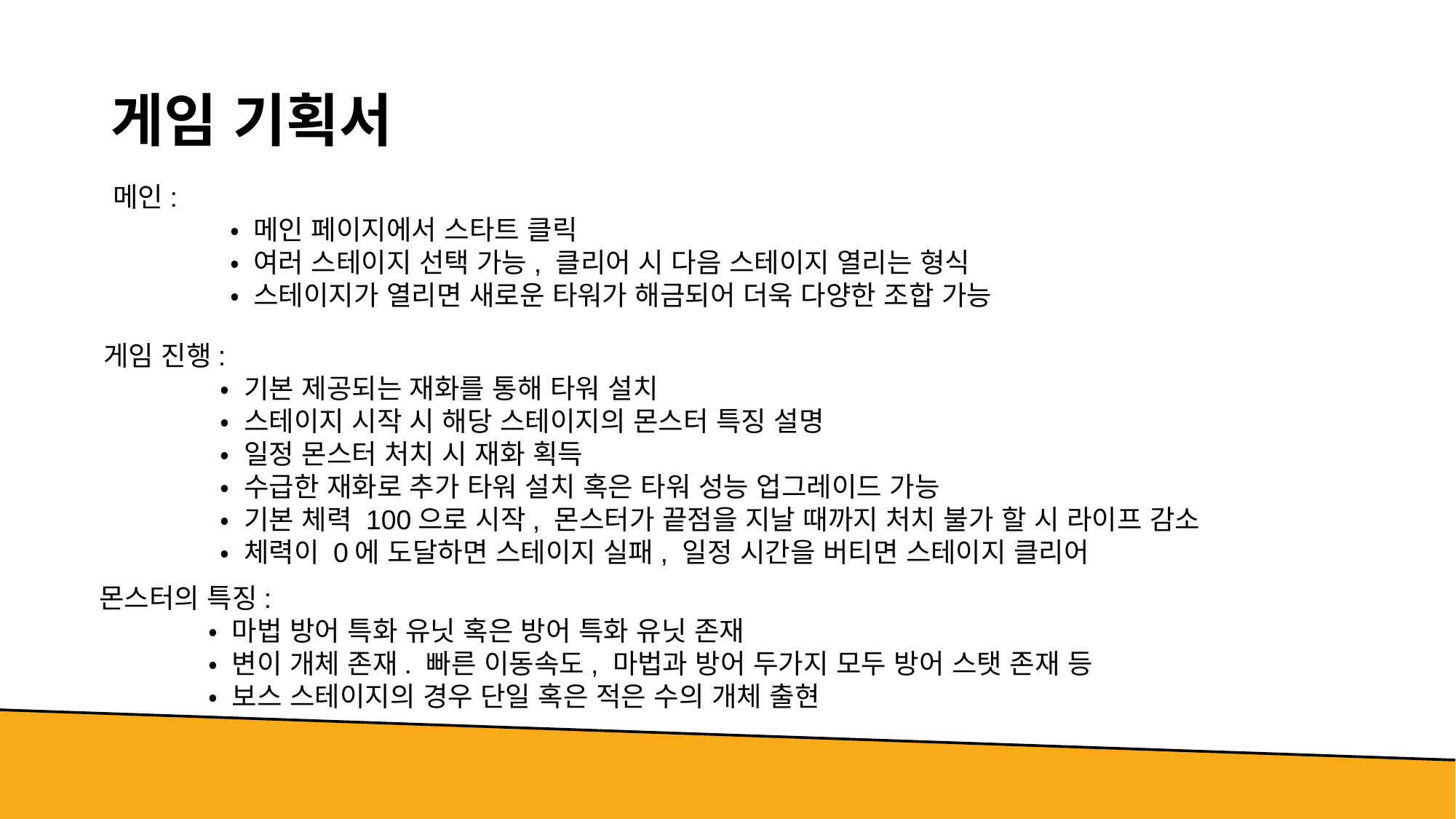

# 게임 기획서
메인:
	 • 메인 페이지에서 스타트 클릭
	 • 여러 스테이지 선택 가능, 클리어 시 다음 스테이지 열리는 형식
	 • 스테이지가 열리면 새로운 타워가 해금되어 더욱 다양한 조합 가능
게임 진행:
	 • 기본 제공되는 재화를 통해 타워 설치
	 • 스테이지 시작 시 해당 스테이지의 몬스터 특징 설명
	 • 일정 몬스터 처치 시 재화 획득
	 • 수급한 재화로 추가 타워 설치 혹은 타워 성능 업그레이드 가능
	 • 기본 체력 100으로 시작, 몬스터가 끝점을 지날 때까지 처치 불가 할 시 라이프 감소
	 • 체력이 0에 도달하면 스테이지 실패, 일정 시간을 버티면 스테이지 클리어
몬스터의 특징:
	• 마법 방어 특화 유닛 혹은 방어 특화 유닛 존재
	• 변이 개체 존재. 빠른 이동속도, 마법과 방어 두가지 모두 방어 스탯 존재 등
	• 보스 스테이지의 경우 단일 혹은 적은 수의 개체 출현